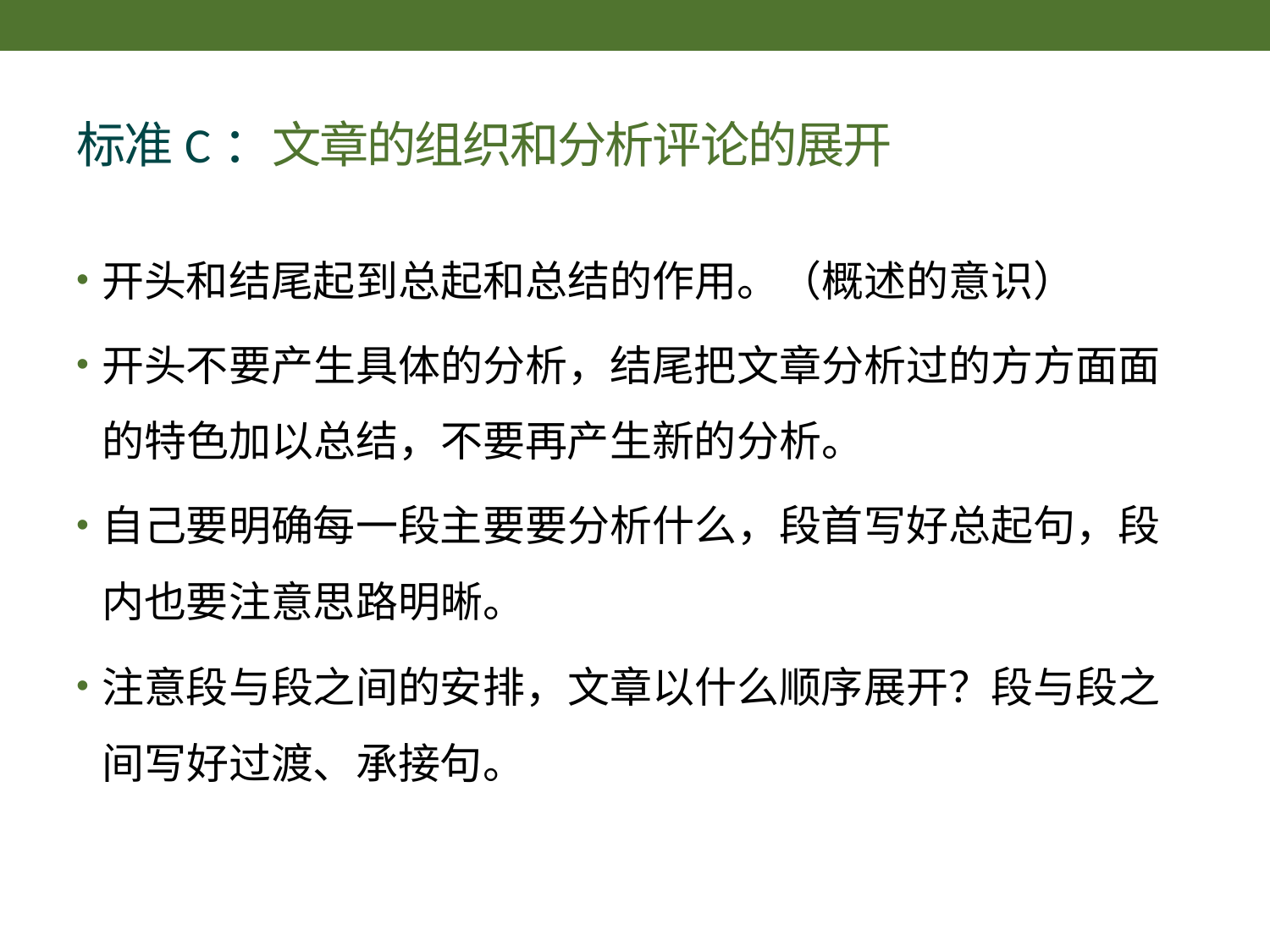

# 标准C：文章的组织和分析评论的展开
开头和结尾起到总起和总结的作用。（概述的意识）
开头不要产生具体的分析，结尾把文章分析过的方方面面的特色加以总结，不要再产生新的分析。
自己要明确每一段主要要分析什么，段首写好总起句，段内也要注意思路明晰。
注意段与段之间的安排，文章以什么顺序展开？段与段之间写好过渡、承接句。